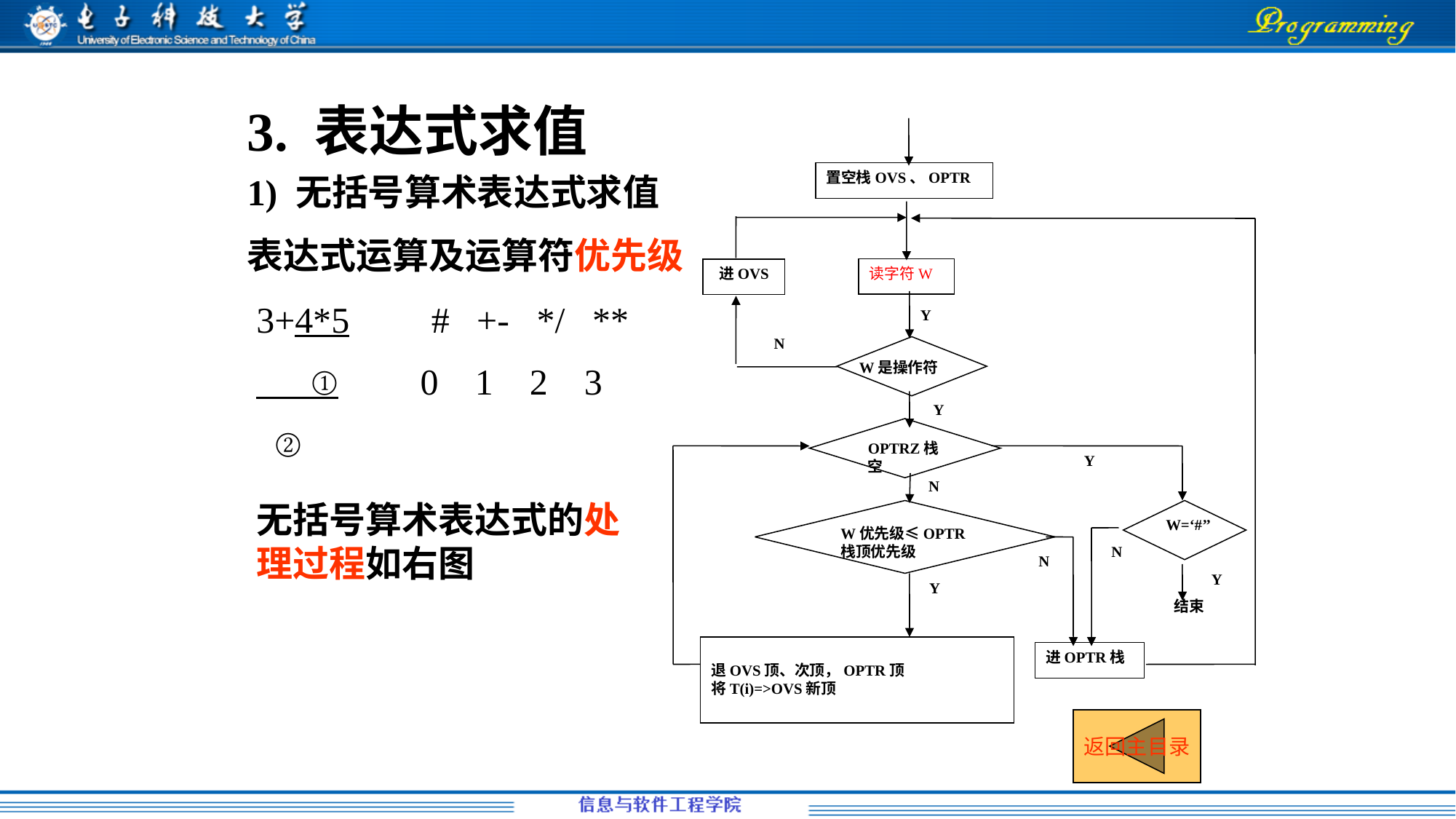

3. 表达式求值

置空栈OVS、OPTR
1) 无括号算术表达式求值

表达式运算及运算符优先级
读字符W
进OVS
3+4*5         #   +-   */   **
      ①         0    1    2    3
  ②

Y
N

W是操作符

Y

OPTRZ栈空

Y

N

无括号算术表达式的处理过程如右图
W优先级≤OPTR栈顶优先级

W=‘#’’

N

N

Y

Y

结束

退OVS顶、次顶，OPTR顶
将T(i)=>OVS新顶
进OPTR栈

返回主目录